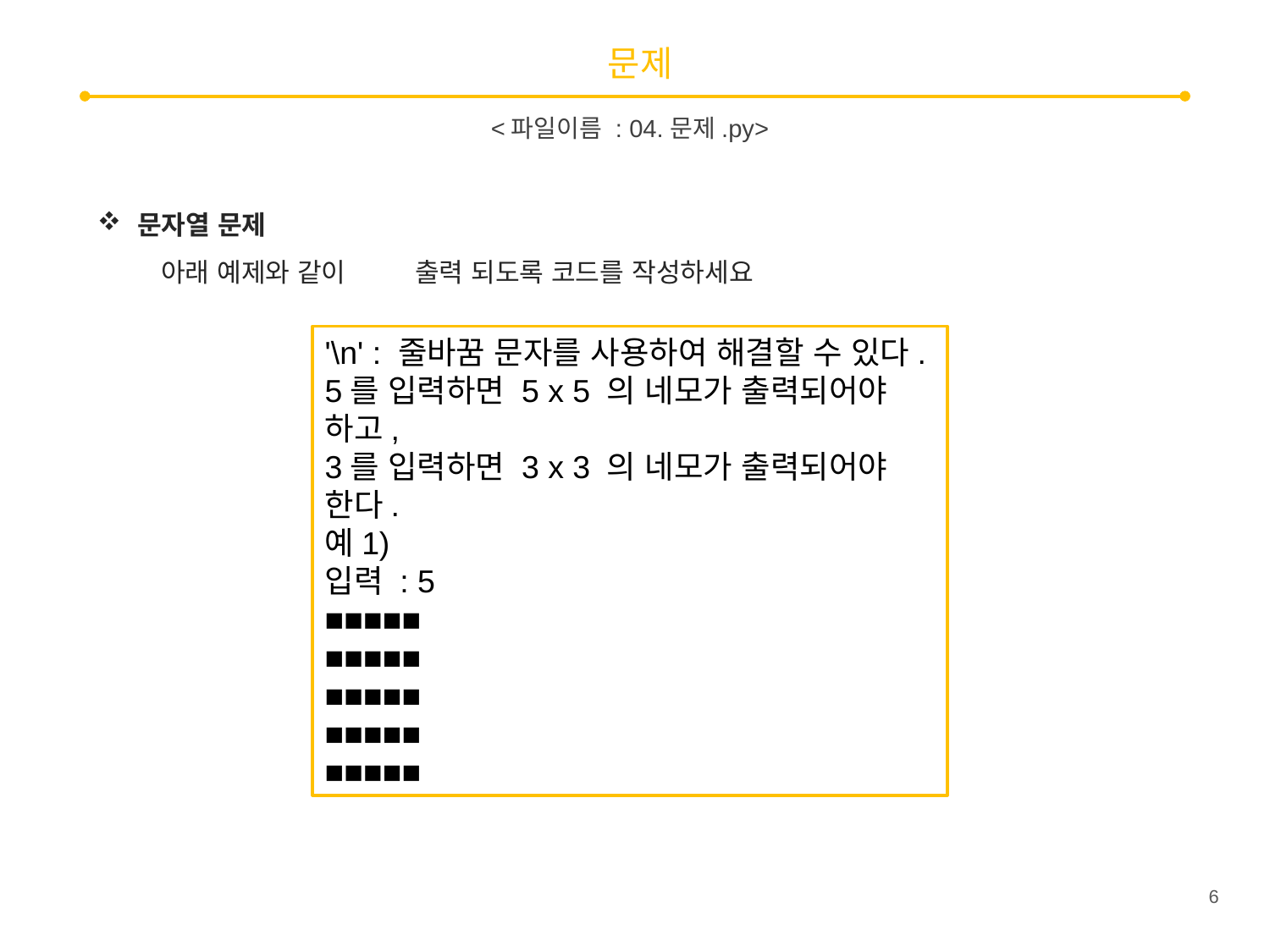

# 문제
<파일이름 : 04.문제.py>
문자열 문제
아래 예제와 같이 	출력 되도록 코드를 작성하세요
'\n' : 줄바꿈 문자를 사용하여 해결할 수 있다.
5를 입력하면 5 x 5 의 네모가 출력되어야 하고,
3를 입력하면 3 x 3 의 네모가 출력되어야 한다.
예1)
입력 : 5
■■■■■
■■■■■
■■■■■
■■■■■
■■■■■